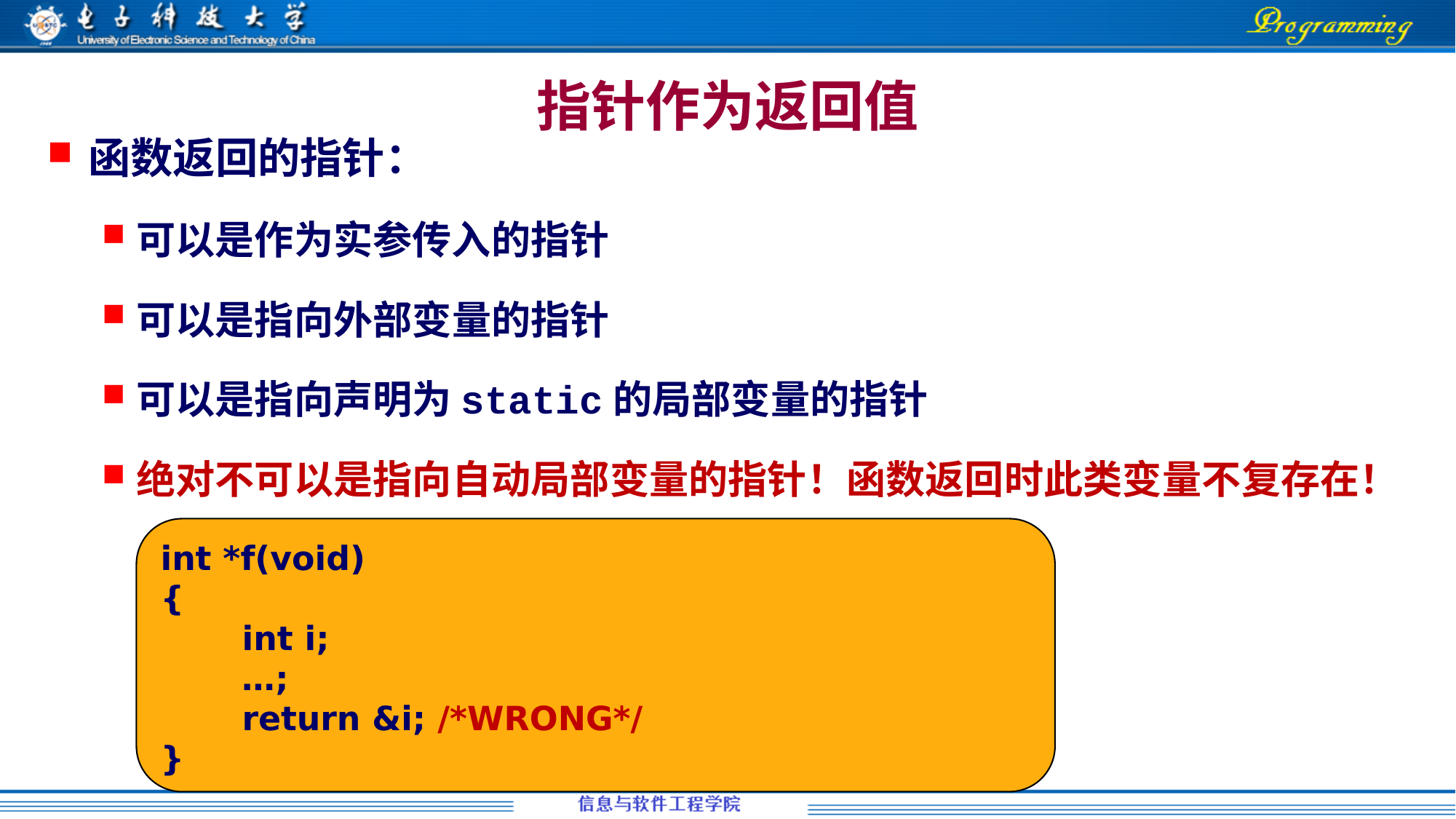

# 指针作为返回值
函数返回的指针：
可以是作为实参传入的指针
可以是指向外部变量的指针
可以是指向声明为static的局部变量的指针
绝对不可以是指向自动局部变量的指针！函数返回时此类变量不复存在！

int *f(void)
{
       int i;
       …;
       return &i; /*WRONG*/
}